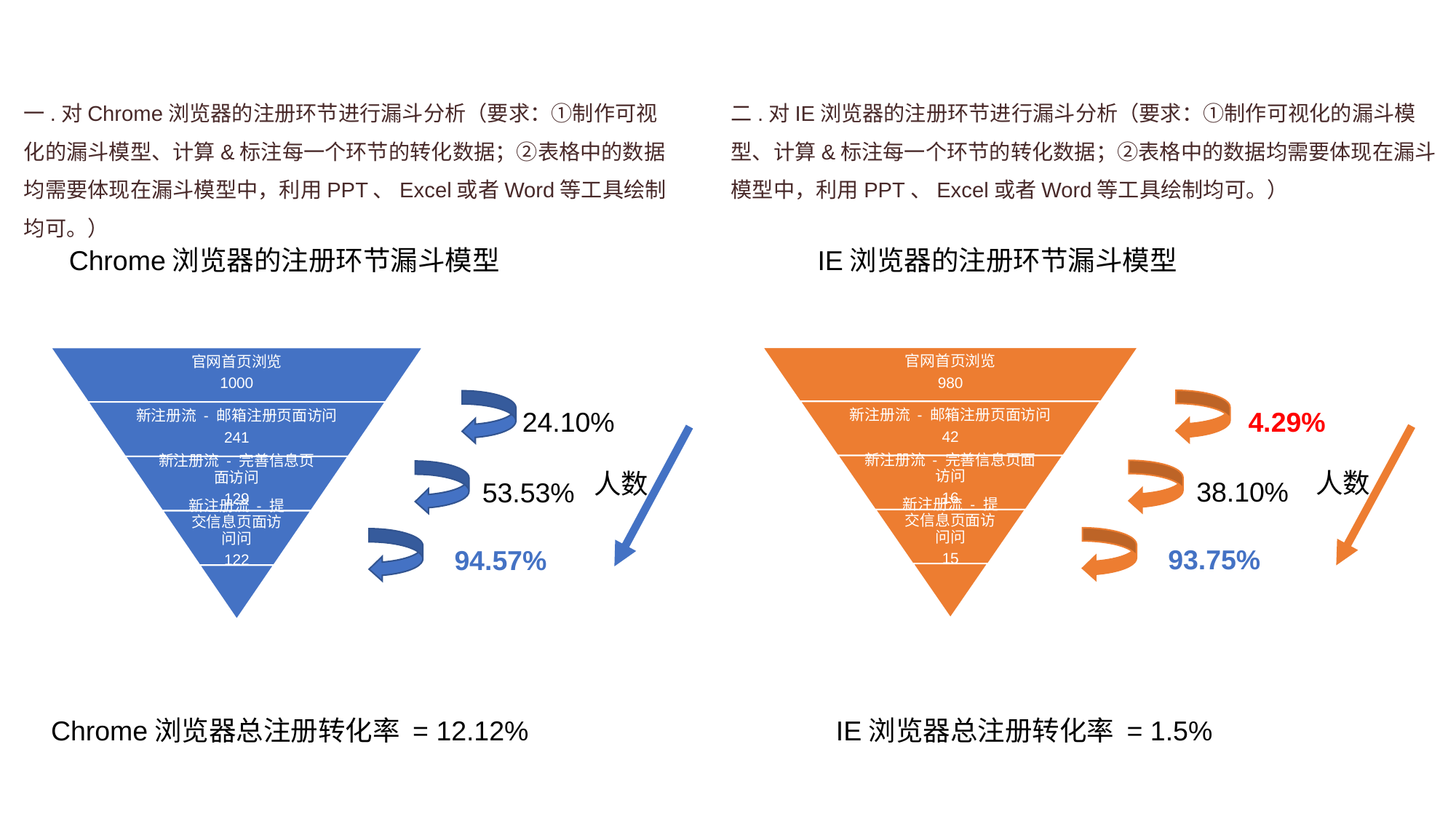

二.对IE浏览器的注册环节进行漏斗分析（要求：①制作可视化的漏斗模型、计算&标注每一个环节的转化数据；②表格中的数据均需要体现在漏斗模型中，利用PPT、Excel或者Word等工具绘制均可。）
一.对Chrome浏览器的注册环节进行漏斗分析（要求：①制作可视化的漏斗模型、计算&标注每一个环节的转化数据；②表格中的数据均需要体现在漏斗模型中，利用PPT、Excel或者Word等工具绘制均可。）
Chrome浏览器的注册环节漏斗模型
官网首页浏览
1000
新注册流 - 邮箱注册页面访问
241
新注册流 - 完善信息页面访问
129
新注册流 - 提交信息页面访问问
122

24.10%
人数

53.53%

94.57%
IE浏览器的注册环节漏斗模型
官网首页浏览
980
新注册流 - 邮箱注册页面访问
42
新注册流 - 完善信息页面访问
16
新注册流 - 提交信息页面访问问
15

4.29%
人数

38.10%

93.75%
Chrome浏览器总注册转化率 = 12.12%
IE浏览器总注册转化率 = 1.5%